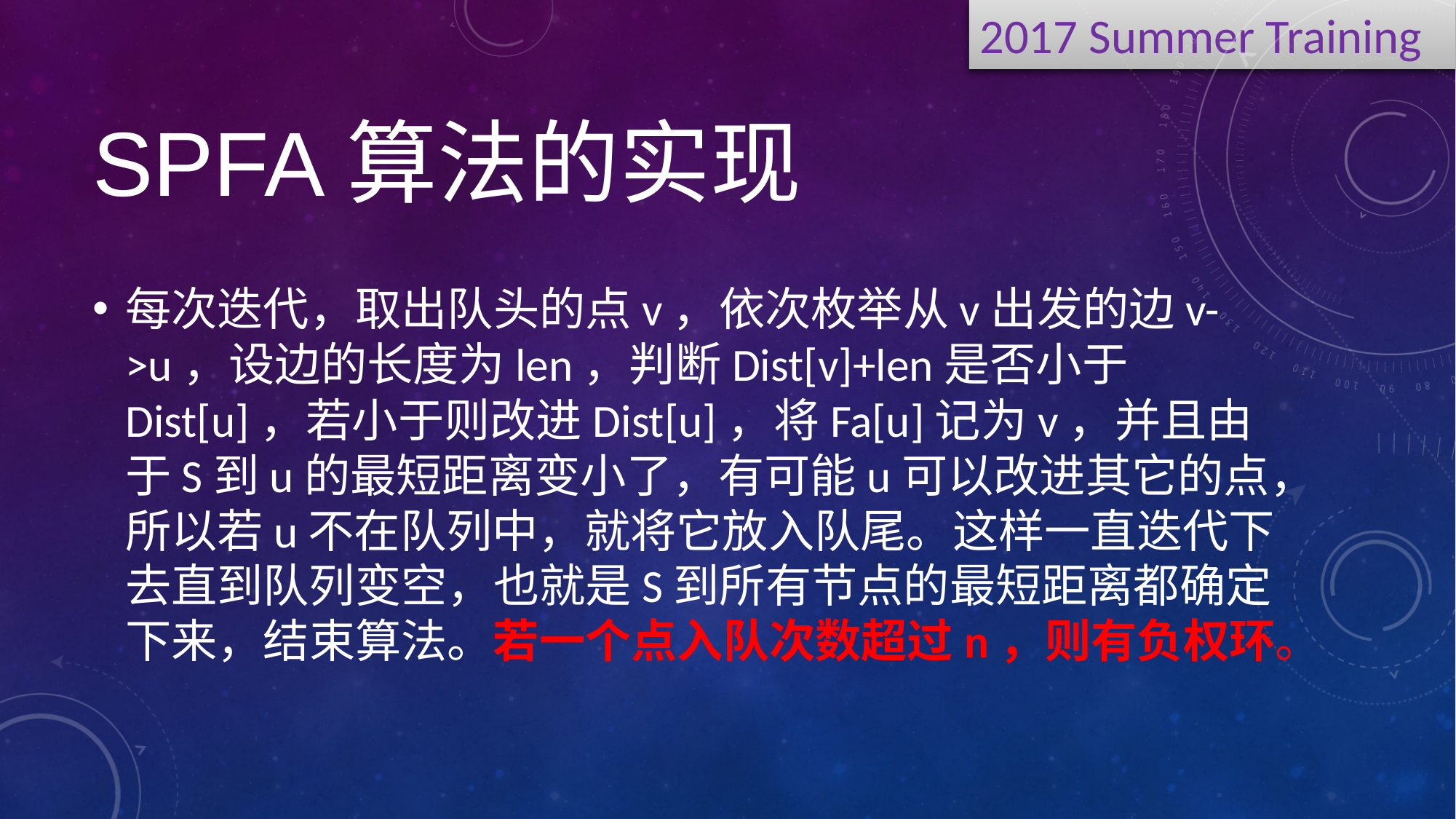

# SPFA算法的实现
每次迭代，取出队头的点v，依次枚举从v出发的边v->u，设边的长度为len，判断Dist[v]+len是否小于Dist[u]，若小于则改进Dist[u]，将Fa[u]记为v，并且由于S到u的最短距离变小了，有可能u可以改进其它的点，所以若u不在队列中，就将它放入队尾。这样一直迭代下去直到队列变空，也就是S到所有节点的最短距离都确定下来，结束算法。若一个点入队次数超过n，则有负权环。